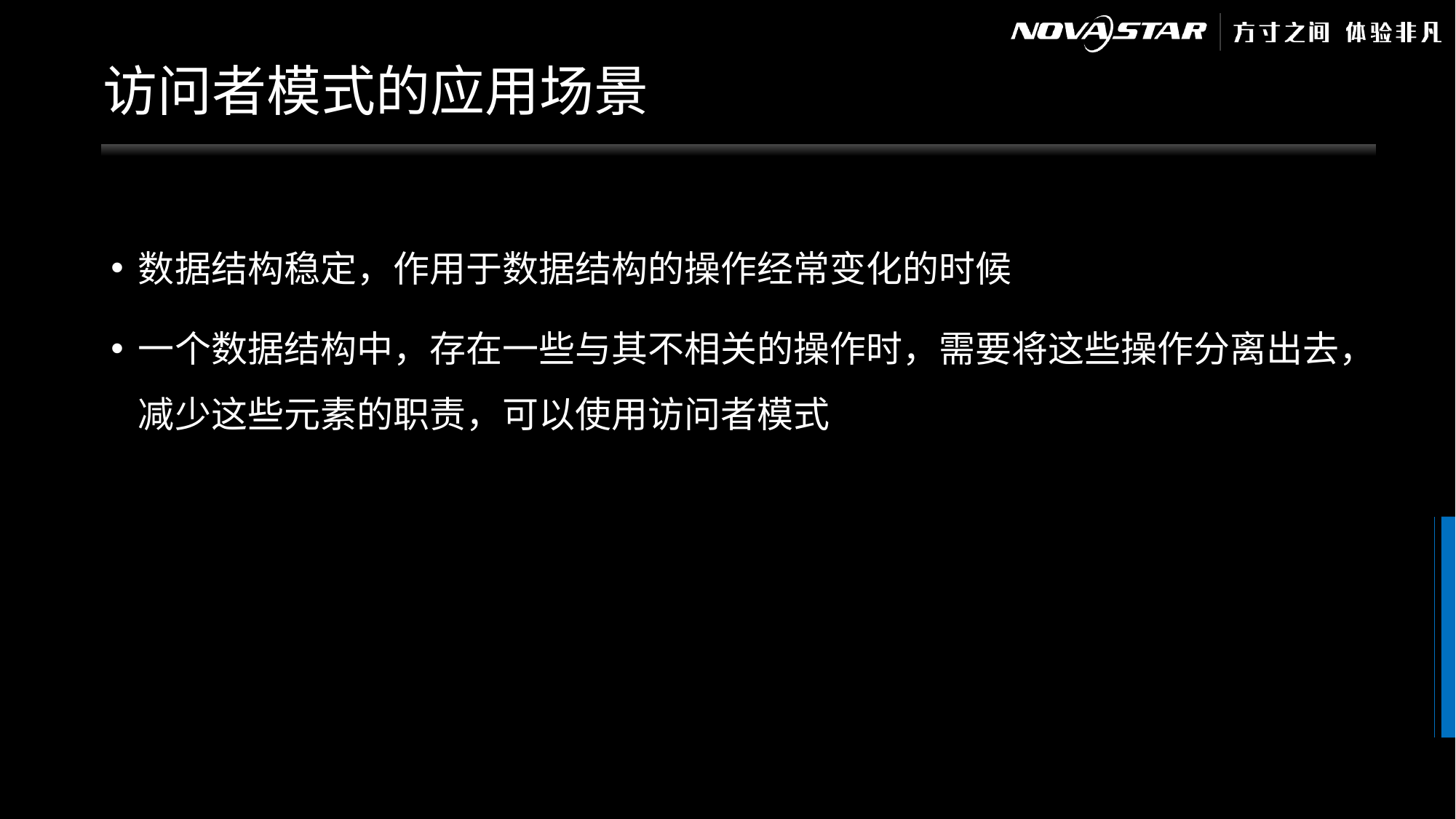

# 访问者模式的应用场景

数据结构稳定，作用于数据结构的操作经常变化的时候
一个数据结构中，存在一些与其不相关的操作时，需要将这些操作分离出去，减少这些元素的职责，可以使用访问者模式